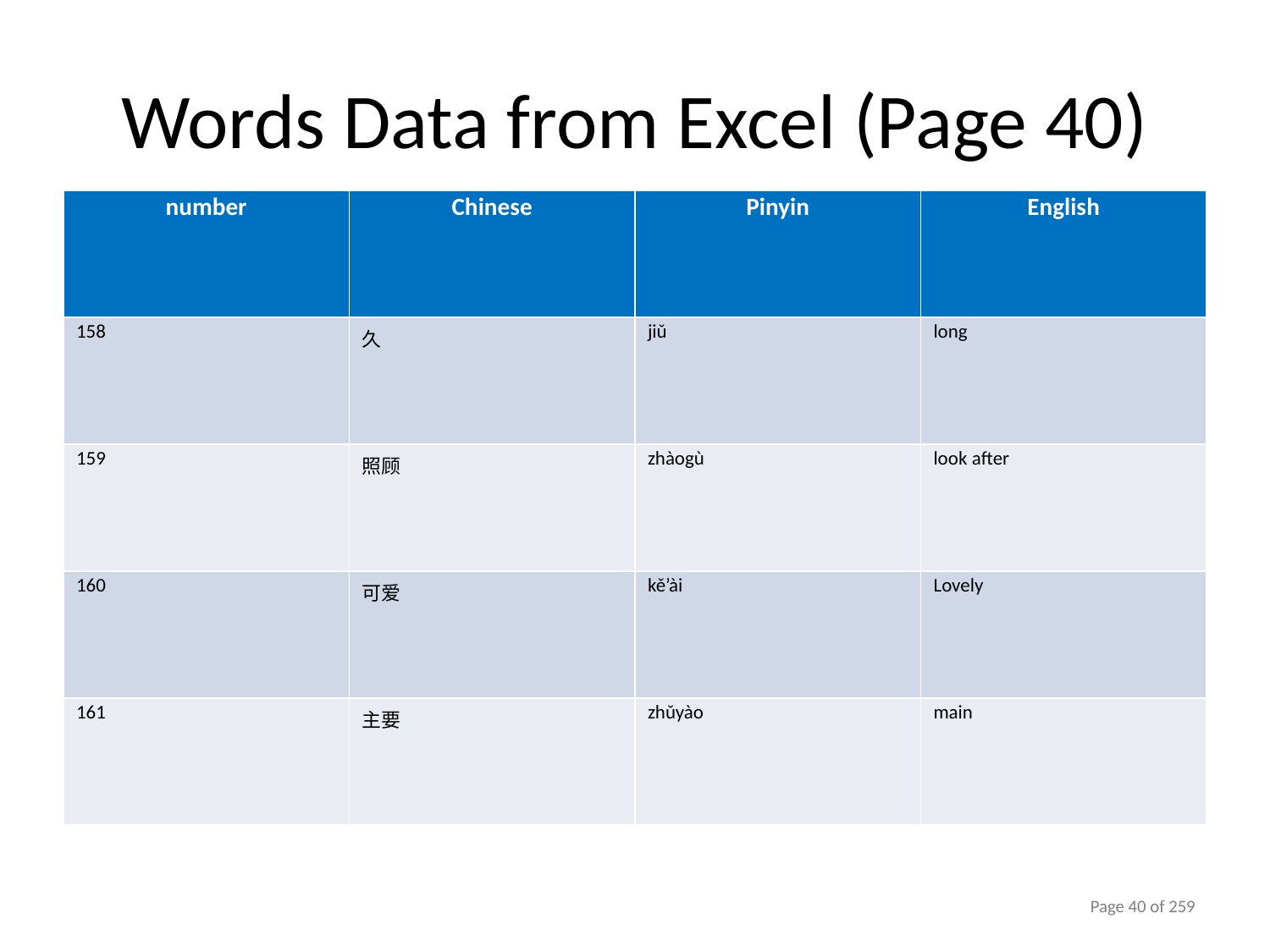

# Words Data from Excel (Page 40)
| number | Chinese | Pinyin | English |
| --- | --- | --- | --- |
| 158 | 久 | jiǔ | long |
| 159 | 照顾 | zhàogù | look after |
| 160 | 可爱 | kě’ài | Lovely |
| 161 | 主要 | zhǔyào | main |

Page 40 of 259